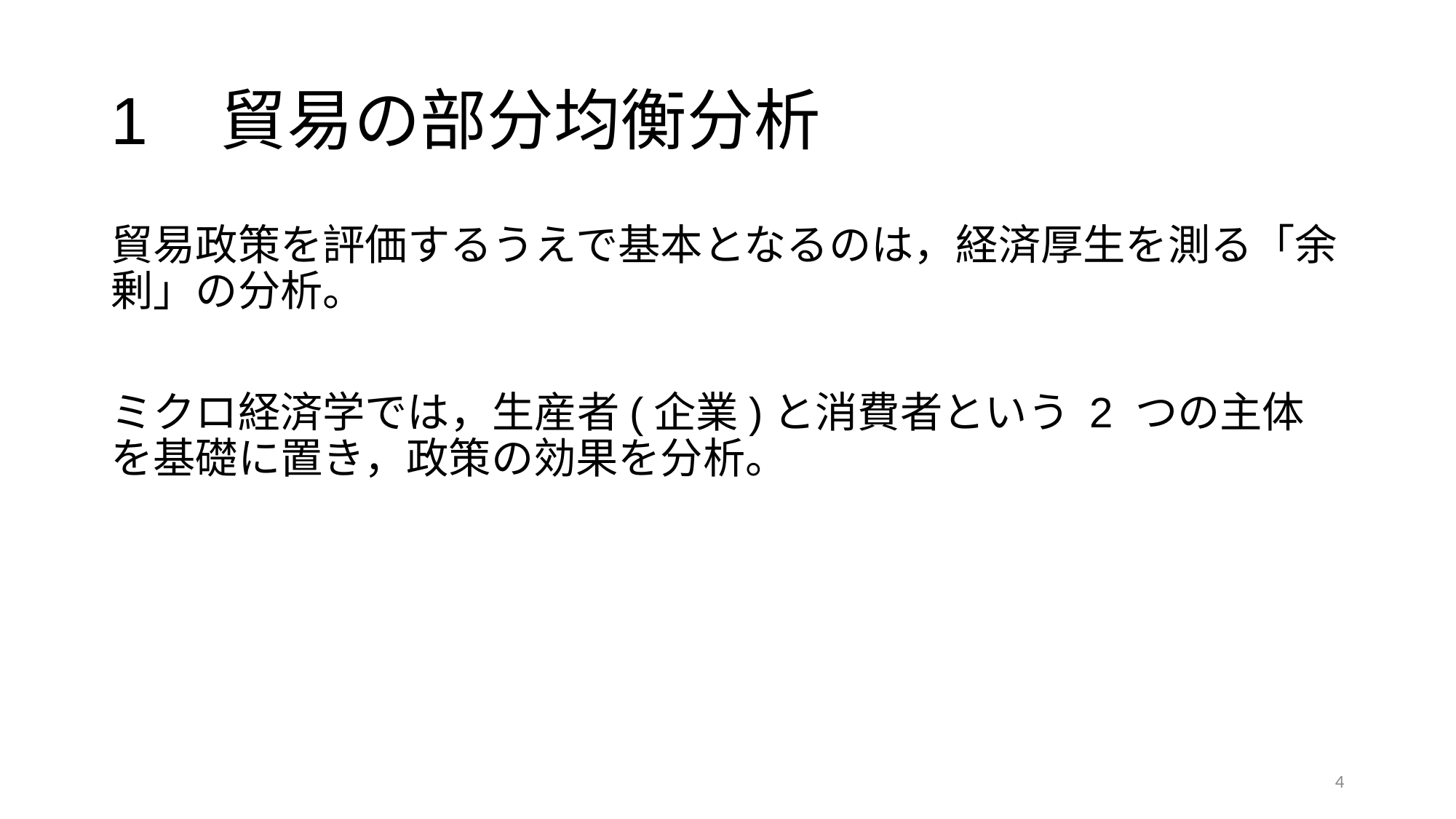

# 1	貿易の部分均衡分析
貿易政策を評価するうえで基本となるのは，経済厚生を測る「余剰」の分析。

ミクロ経済学では，生産者(企業)と消費者という 2 つの主体を基礎に置き，政策の効果を分析。

4